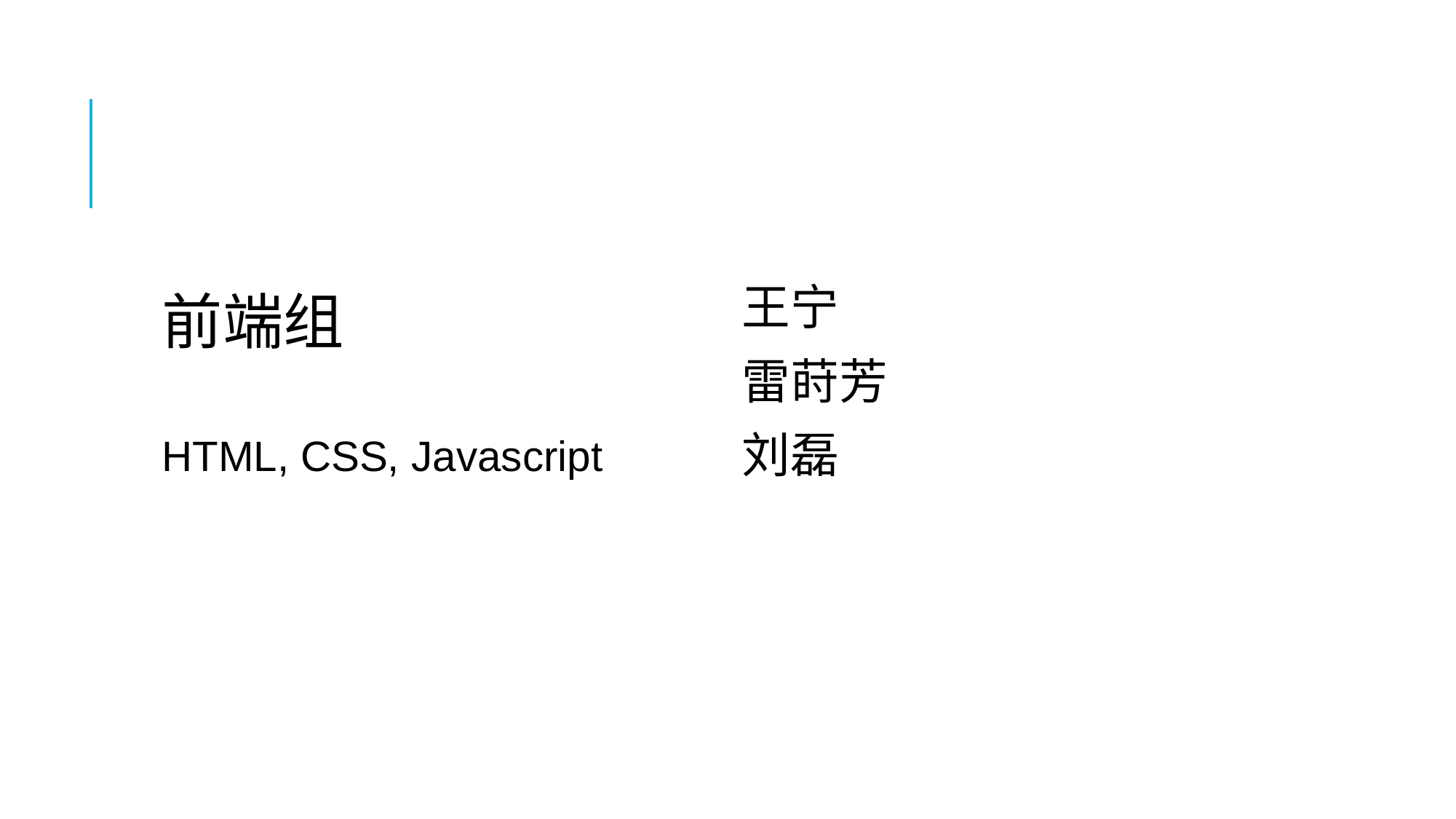

前端组

HTML, CSS, Javascript
王宁
雷莳芳
刘磊